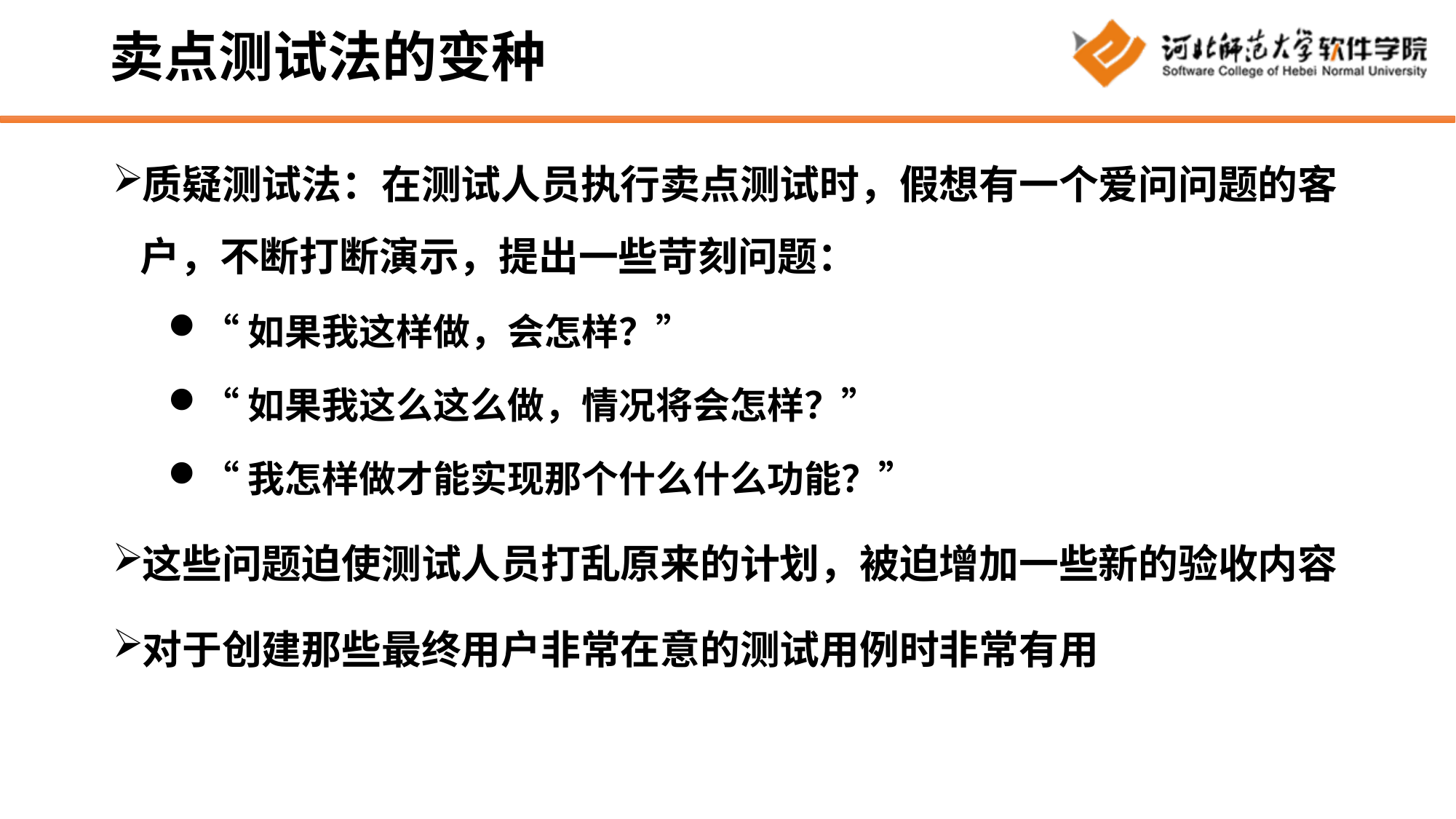

# 卖点测试法的变种
质疑测试法：在测试人员执行卖点测试时，假想有一个爱问问题的客户，不断打断演示，提出一些苛刻问题：
“如果我这样做，会怎样？”
“如果我这么这么做，情况将会怎样？”
“我怎样做才能实现那个什么什么功能？”
这些问题迫使测试人员打乱原来的计划，被迫增加一些新的验收内容
对于创建那些最终用户非常在意的测试用例时非常有用